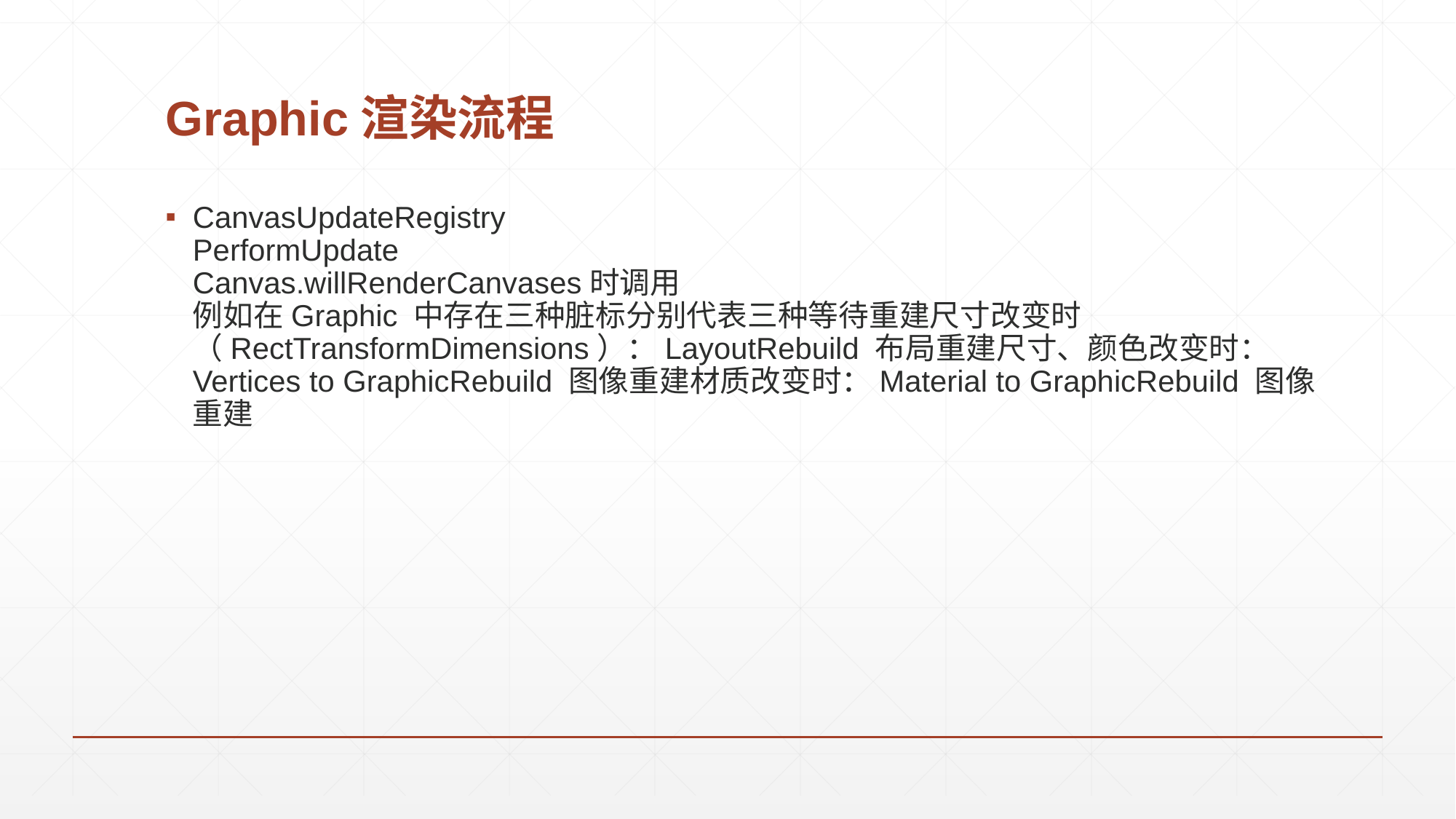

# Graphic渲染流程
CanvasUpdateRegistry
PerformUpdate
Canvas.willRenderCanvases时调用
例如在Graphic 中存在三种脏标分别代表三种等待重建尺寸改变时（RectTransformDimensions）：LayoutRebuild 布局重建尺寸、颜色改变时：Vertices to GraphicRebuild 图像重建材质改变时：Material to GraphicRebuild 图像重建